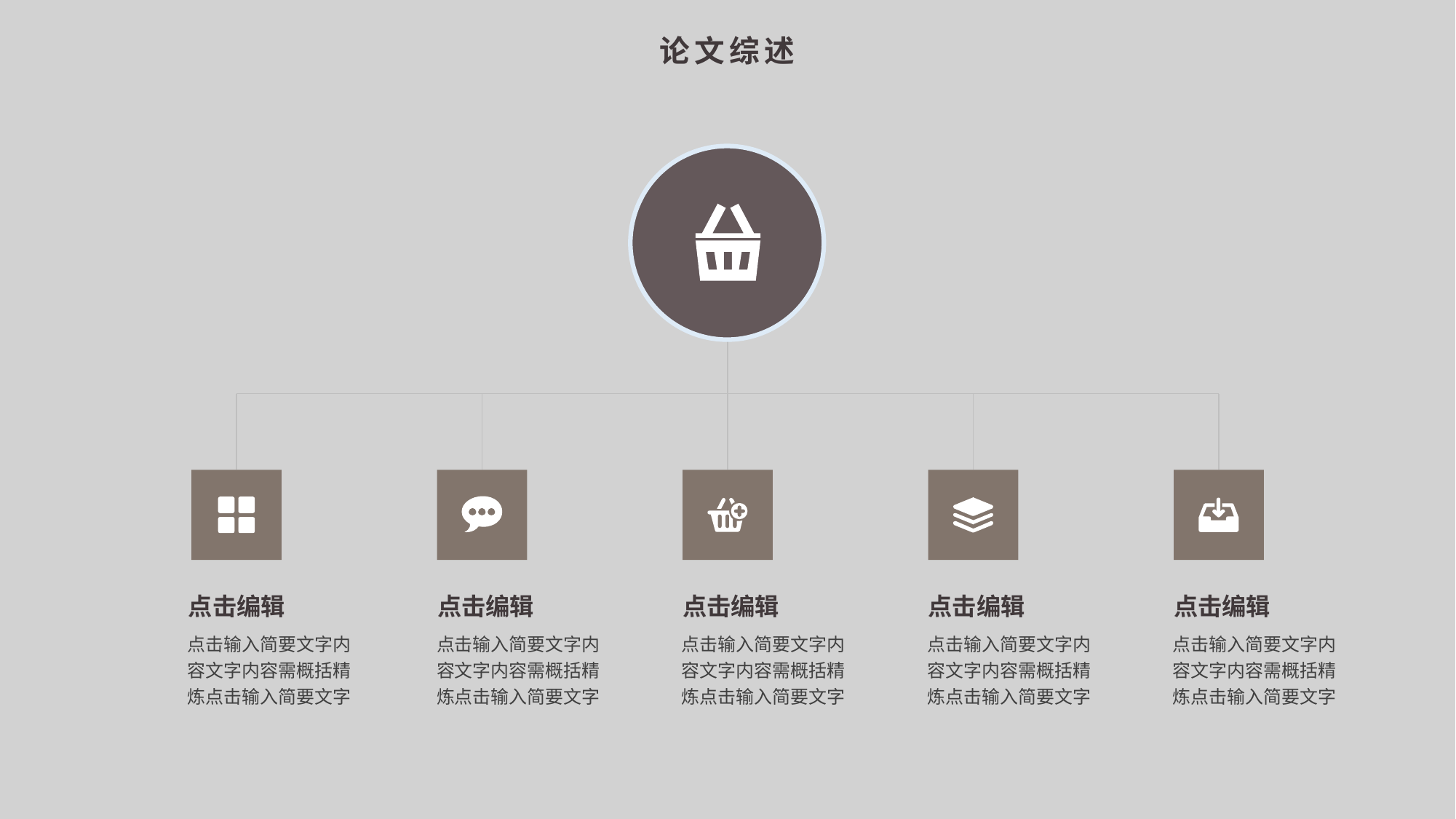

论文综述

点击编辑
点击编辑
点击编辑
点击编辑
点击编辑
点击输入简要文字内容文字内容需概括精炼点击输入简要文字
点击输入简要文字内容文字内容需概括精炼点击输入简要文字
点击输入简要文字内容文字内容需概括精炼点击输入简要文字
点击输入简要文字内容文字内容需概括精炼点击输入简要文字
点击输入简要文字内容文字内容需概括精炼点击输入简要文字